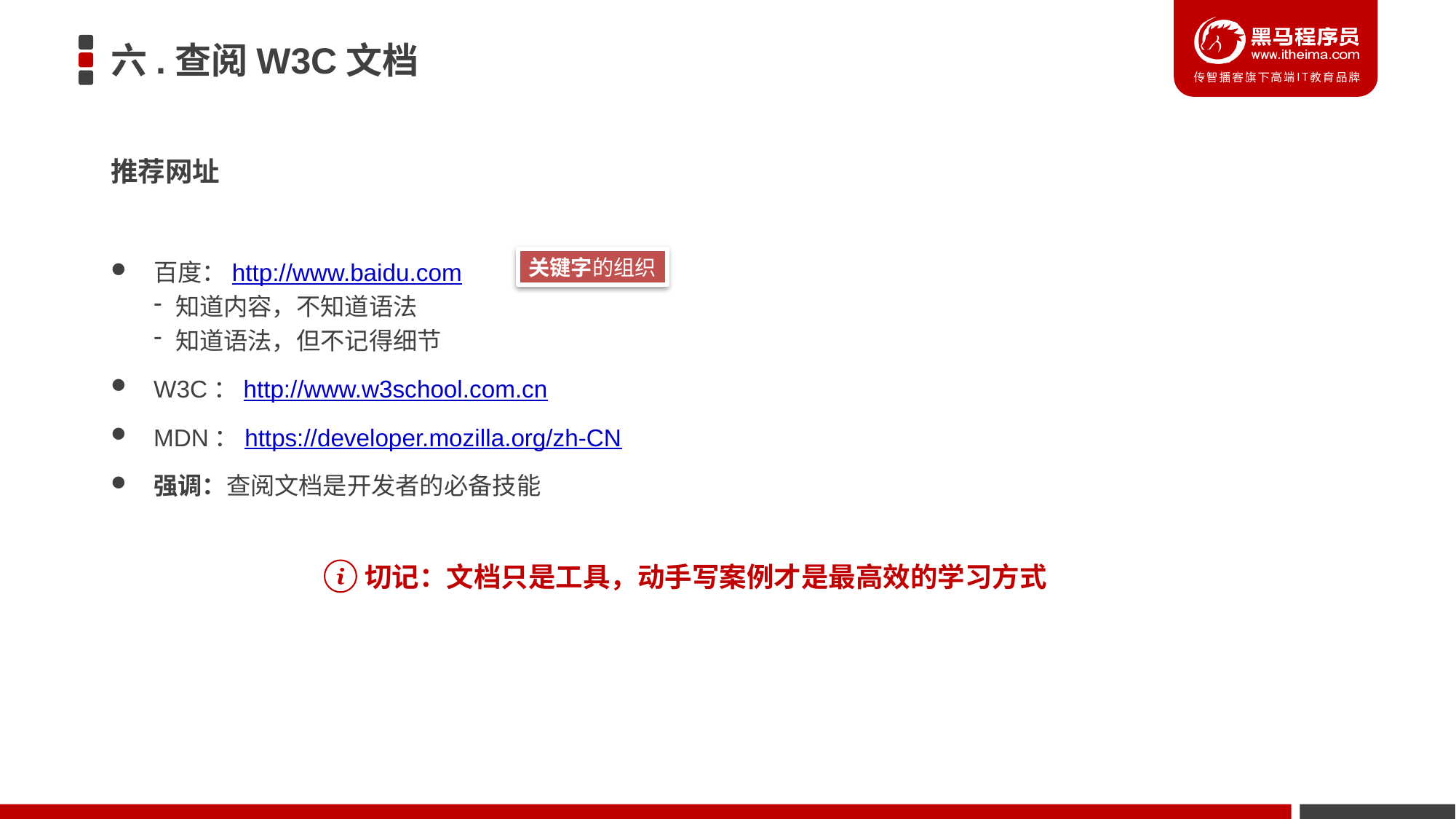

# 六.查阅W3C文档
推荐网址
百度：http://www.baidu.com
知道内容，不知道语法
知道语法，但不记得细节
W3C：http://www.w3school.com.cn
MDN：https://developer.mozilla.org/zh-CN
强调：查阅文档是开发者的必备技能

关键字的组织
切记：文档只是工具，动手写案例才是最高效的学习方式